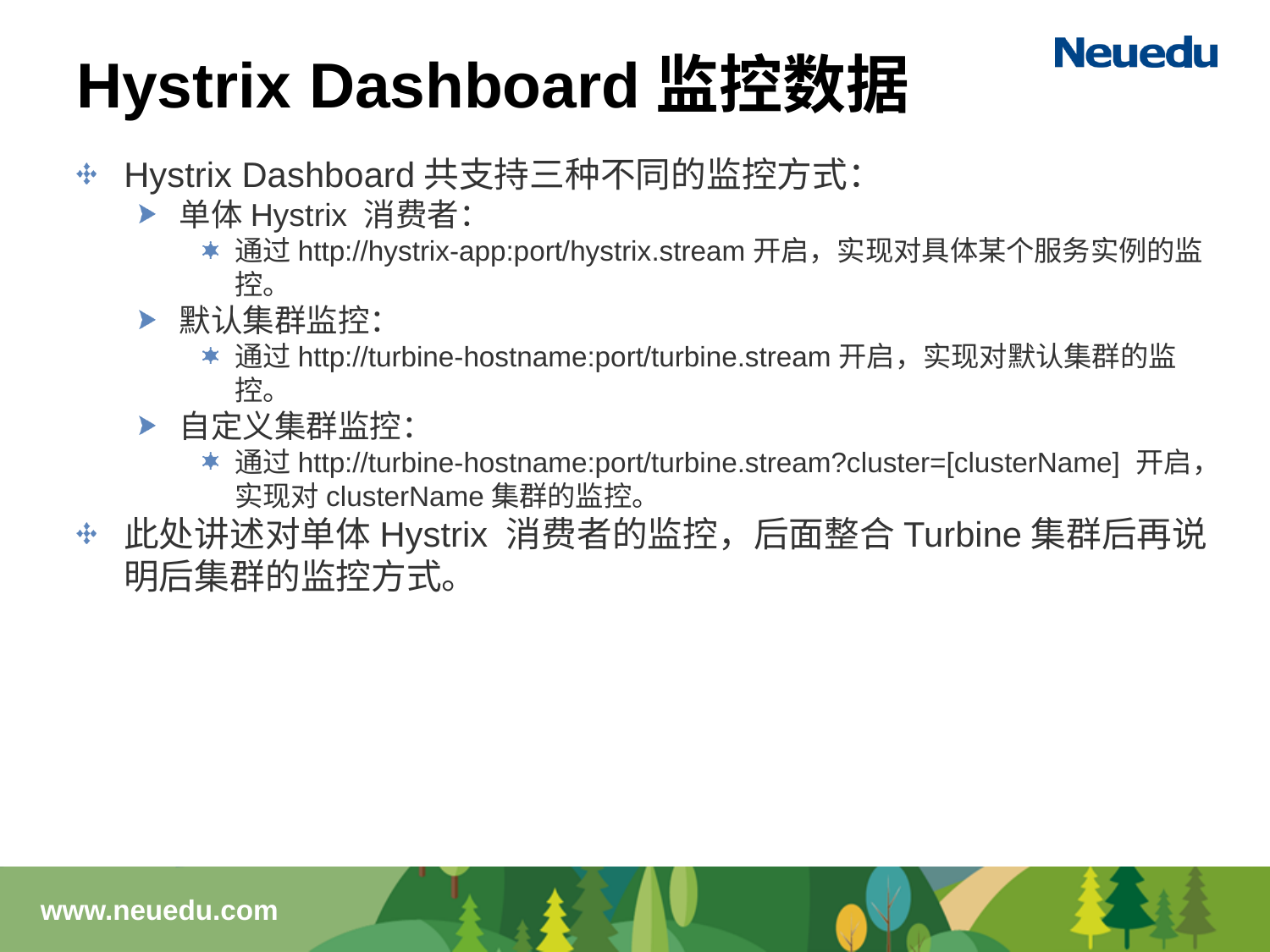

# Hystrix Dashboard监控数据
Hystrix Dashboard共支持三种不同的监控方式：
单体Hystrix 消费者：
通过http://hystrix-app:port/hystrix.stream开启，实现对具体某个服务实例的监控。
默认集群监控：
通过http://turbine-hostname:port/turbine.stream开启，实现对默认集群的监控。
自定义集群监控：
通过http://turbine-hostname:port/turbine.stream?cluster=[clusterName] 开启，实现对clusterName集群的监控。
此处讲述对单体Hystrix 消费者的监控，后面整合Turbine集群后再说明后集群的监控方式。